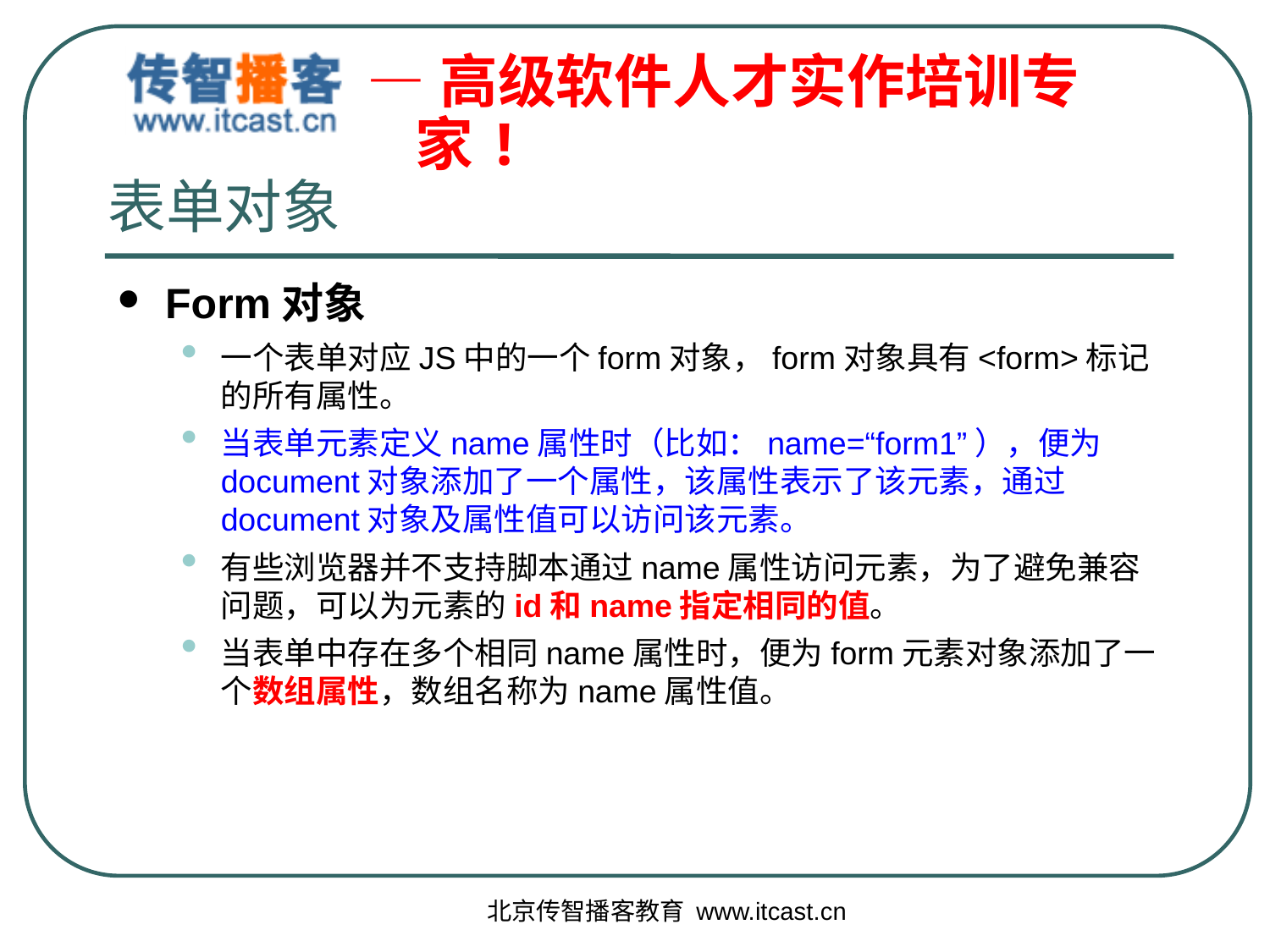

# 表单对象
Form对象
一个表单对应JS中的一个form对象，form对象具有<form>标记的所有属性。
当表单元素定义name属性时（比如：name=“form1”），便为document对象添加了一个属性，该属性表示了该元素，通过document对象及属性值可以访问该元素。
有些浏览器并不支持脚本通过name属性访问元素，为了避免兼容问题，可以为元素的id和name指定相同的值。
当表单中存在多个相同name属性时，便为form元素对象添加了一个数组属性，数组名称为name属性值。